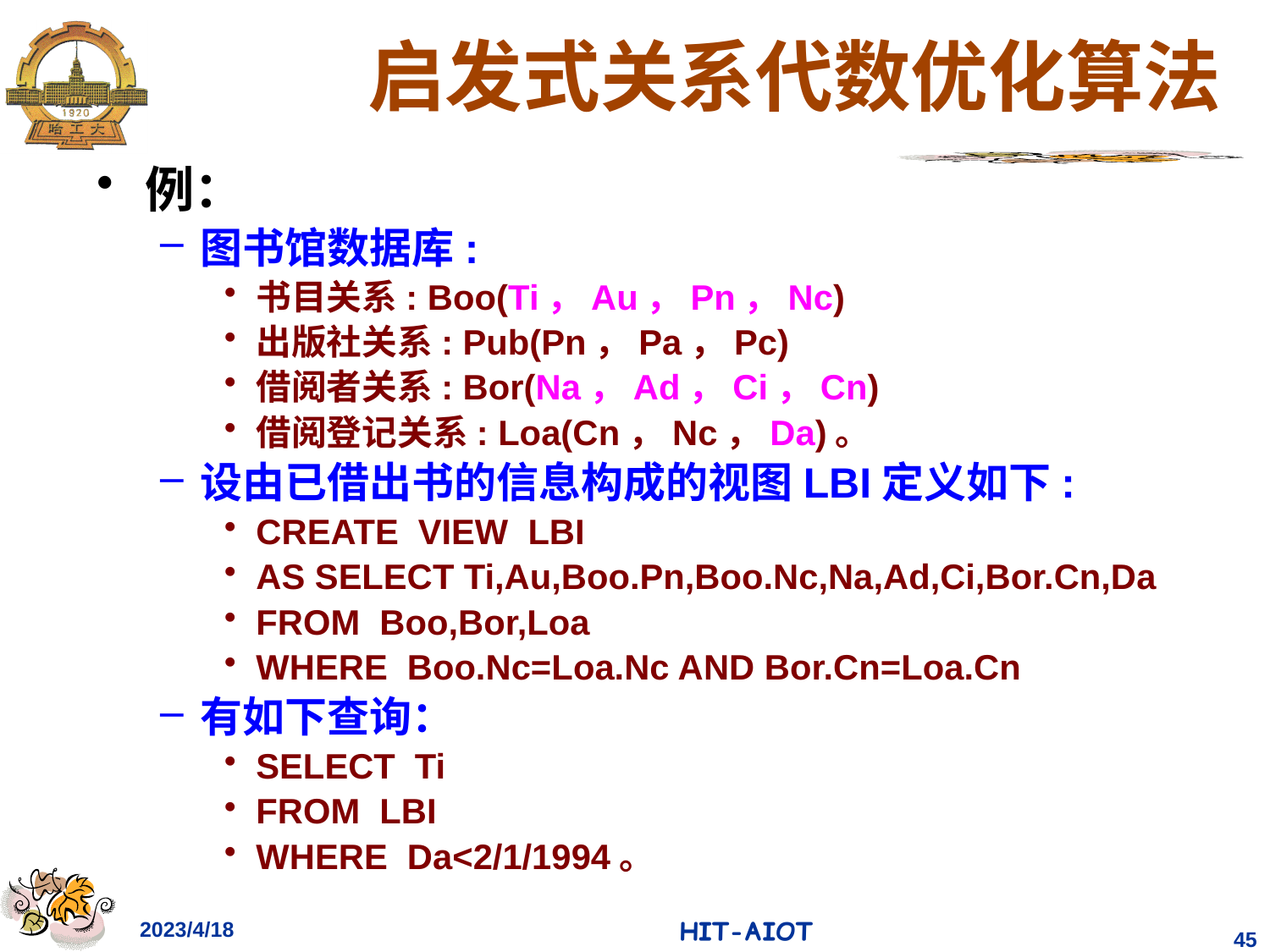

# 启发式关系代数优化算法
例：
图书馆数据库:
书目关系: Boo(Ti，Au，Pn，Nc)
出版社关系: Pub(Pn，Pa，Pc)
借阅者关系: Bor(Na，Ad，Ci，Cn)
借阅登记关系: Loa(Cn，Nc，Da)。
设由已借出书的信息构成的视图LBI定义如下:
CREATE  VIEW  LBI
AS SELECT Ti,Au,Boo.Pn,Boo.Nc,Na,Ad,Ci,Bor.Cn,Da
FROM  Boo,Bor,Loa
WHERE  Boo.Nc=Loa.Nc AND Bor.Cn=Loa.Cn
有如下查询：
SELECT  Ti
FROM  LBI
WHERE  Da<2/1/1994。
2023/4/18
HIT-AIOT
45